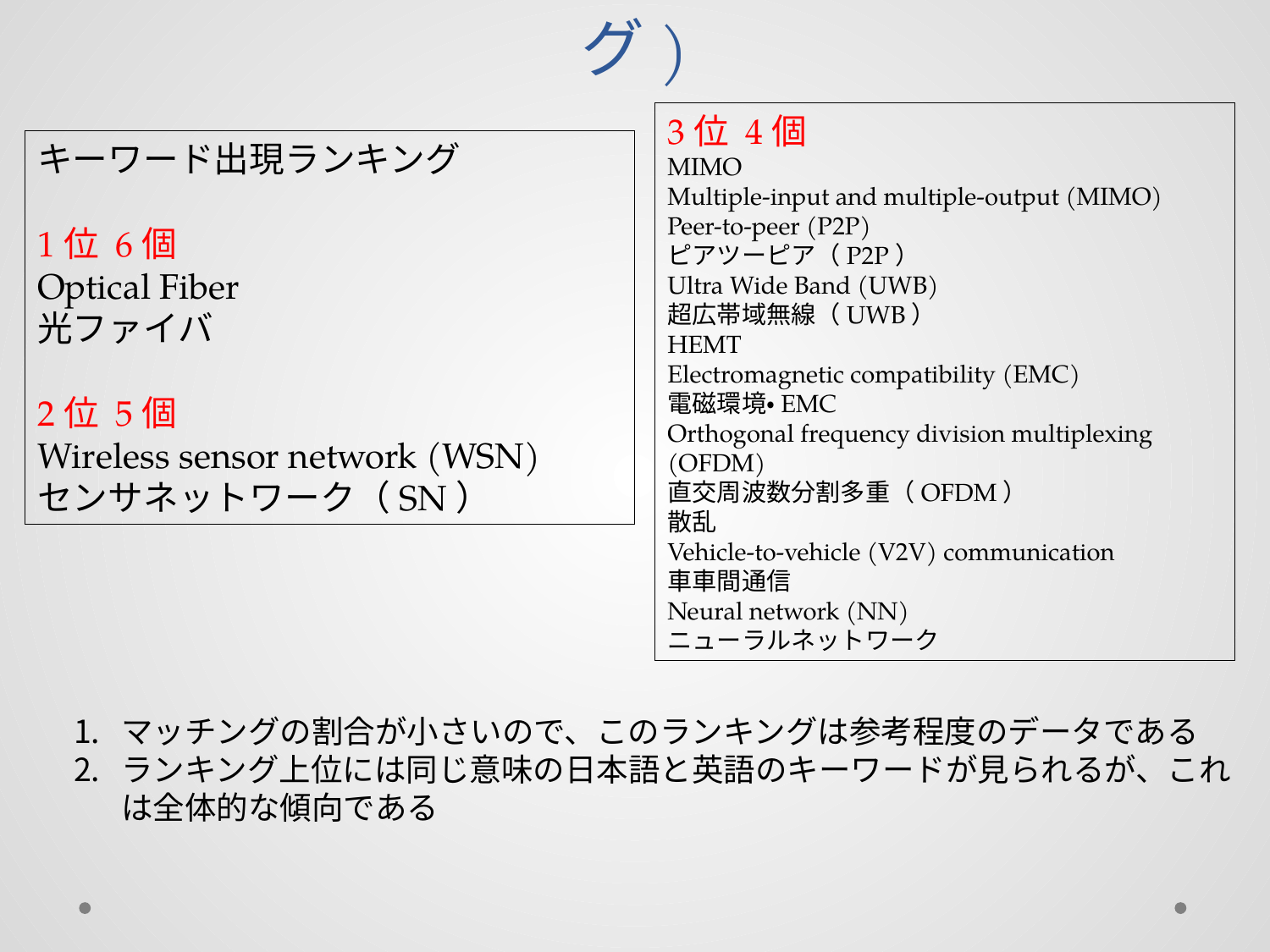

# キーワードのマッチング(ランキング)
3位 4個
MIMO
Multiple-input and multiple-output (MIMO)
Peer-to-peer (P2P)
ピアツーピア（P2P）
Ultra Wide Band (UWB)
超広帯域無線（UWB）
HEMT
Electromagnetic compatibility (EMC)
電磁環境・EMC
Orthogonal frequency division multiplexing (OFDM)
直交周波数分割多重（OFDM）
散乱
Vehicle-to-vehicle (V2V) communication
車車間通信
Neural network (NN)
ニューラルネットワーク
キーワード出現ランキング

1位 6個
Optical Fiber
光ファイバ

2位 5個
Wireless sensor network (WSN)
センサネットワーク（SN）
マッチングの割合が小さいので、このランキングは参考程度のデータである
ランキング上位には同じ意味の日本語と英語のキーワードが見られるが、これは全体的な傾向である